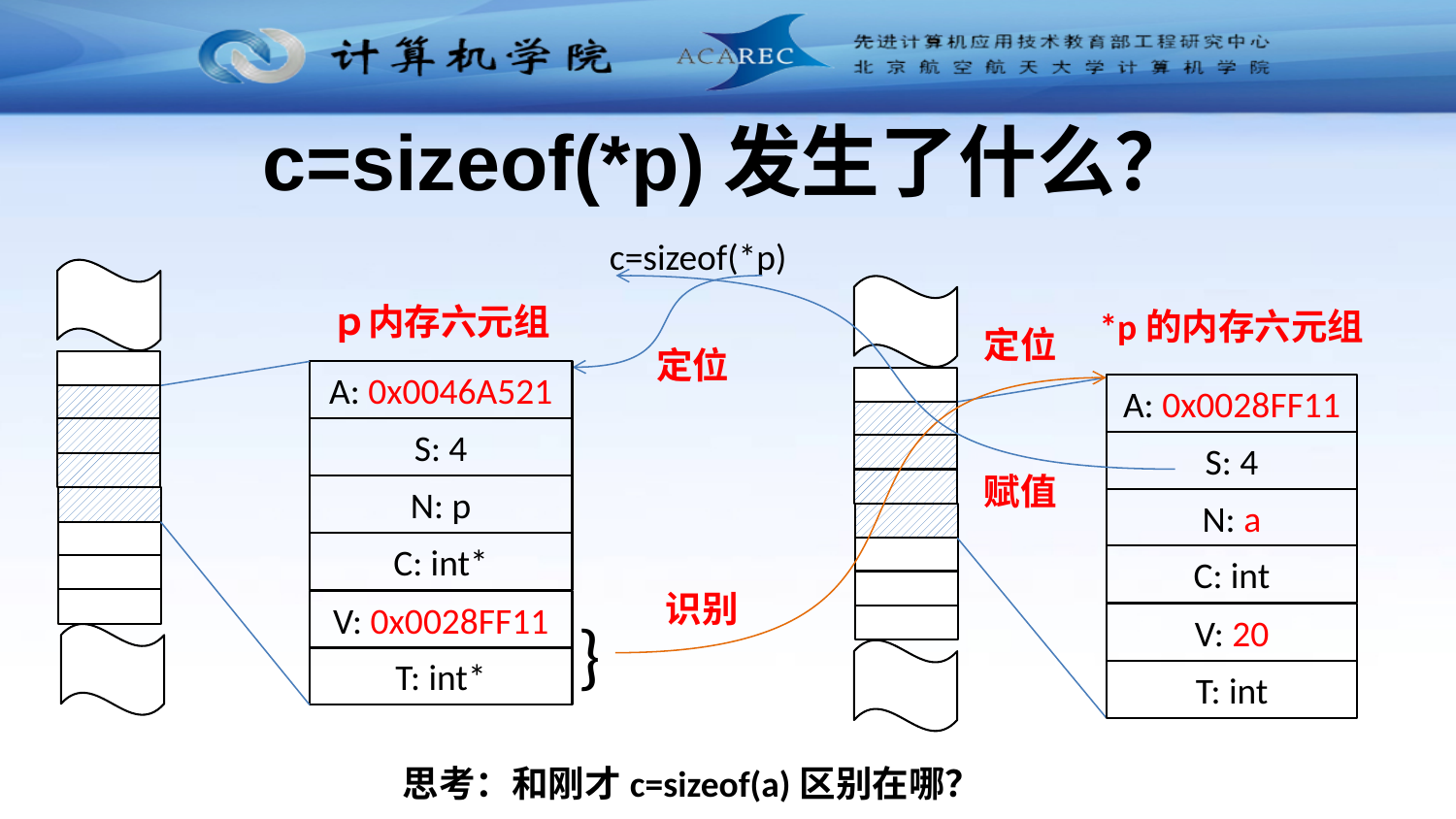

# c=sizeof(*p)发生了什么？
c=sizeof(*p)

ｐ内存六元组
*p的内存六元组
定位
定位

A: 0x0046A521

A: 0x0028FF11
S: 4
N: a
C: int
V: 20
T: int

S: 4

赋值

N: p

C: int*

识别

V: 0x0028FF11
}

T: int*
思考：和刚才c=sizeof(a)区别在哪？